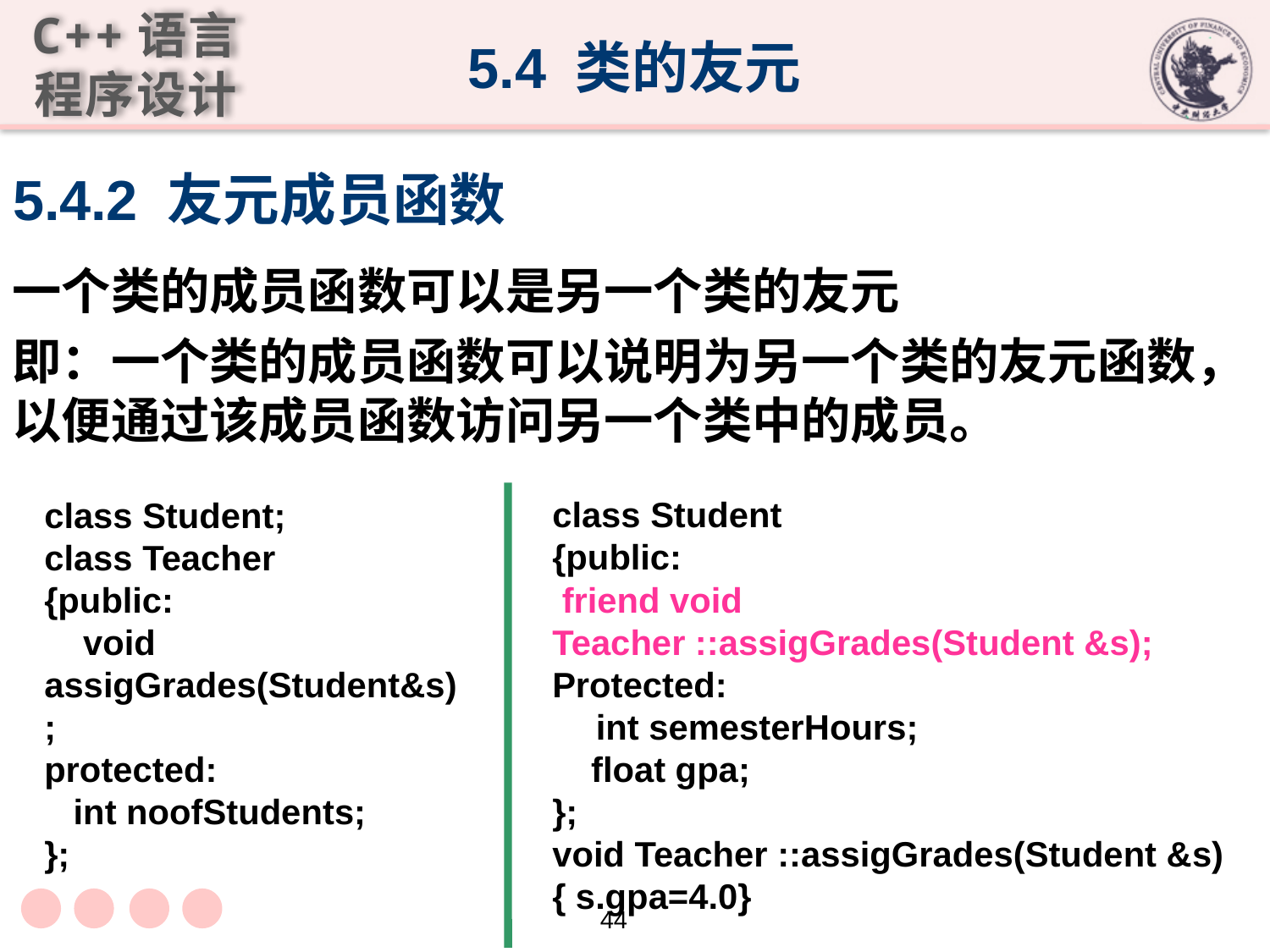

5.4 类的友元
5.4.2 友元成员函数
一个类的成员函数可以是另一个类的友元
即：一个类的成员函数可以说明为另一个类的友元函数，以便通过该成员函数访问另一个类中的成员。

class Student;
class Teacher
{public:
    void assigGrades(Student&s);
protected:
   int noofStudents;
};
class Student
{public:
 friend void Teacher ::assigGrades(Student &s);
Protected:
　int semesterHours;
    float gpa;
};
void Teacher ::assigGrades(Student &s)
{ s.gpa=4.0}
44